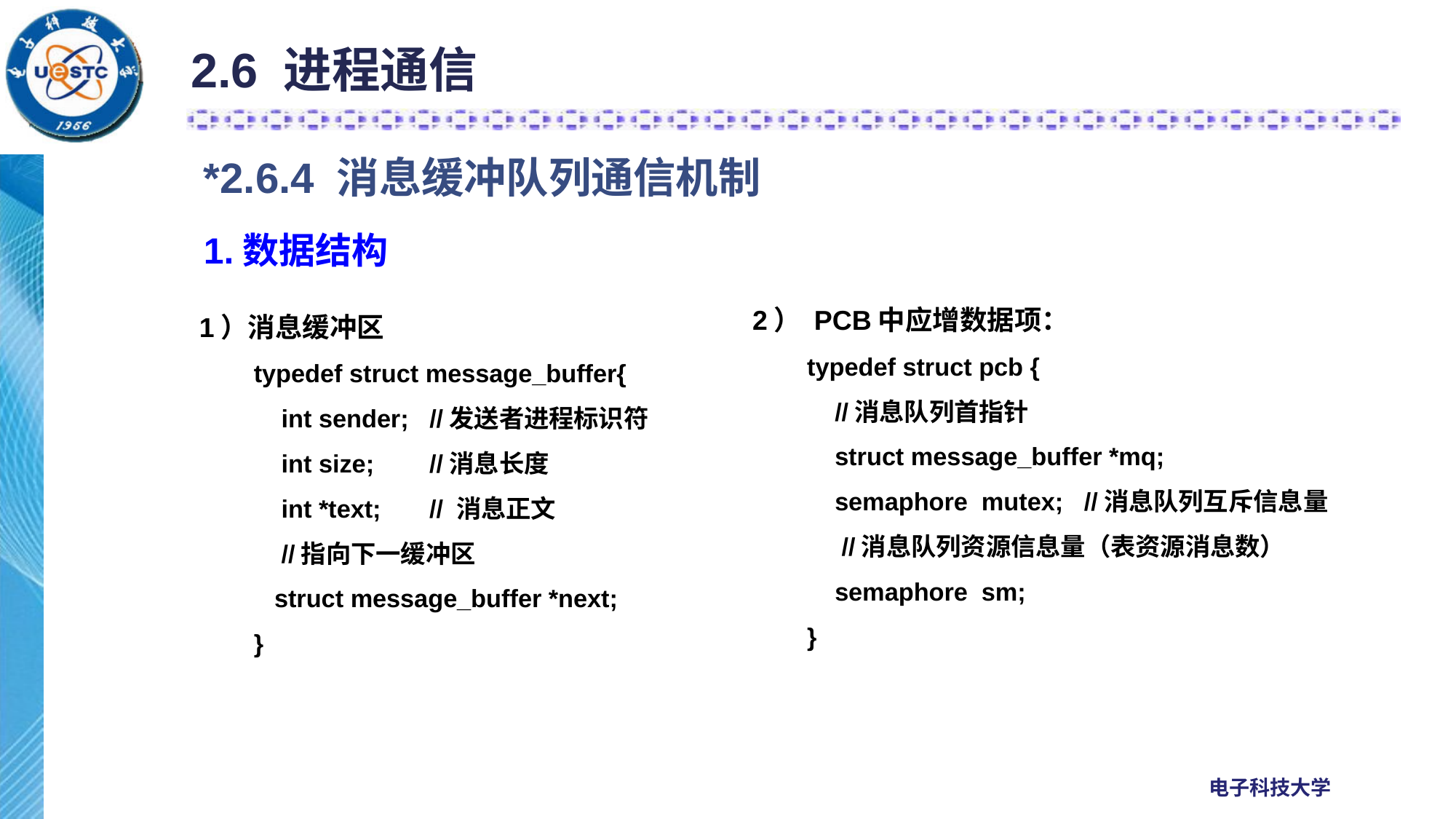

2.6 进程通信
*2.6.4 消息缓冲队列通信机制
1.数据结构
2） PCB中应增数据项：
typedef struct pcb {
    //消息队列首指针
    struct message_buffer *mq;
    semaphore  mutex;   //消息队列互斥信息量
     //消息队列资源信息量（表资源消息数）
    semaphore  sm;
}
1）消息缓冲区
typedef struct message_buffer{
    int sender;   //发送者进程标识符
    int size;        //消息长度
    int *text;       // 消息正文
    //指向下一缓冲区
   struct message_buffer *next;
}